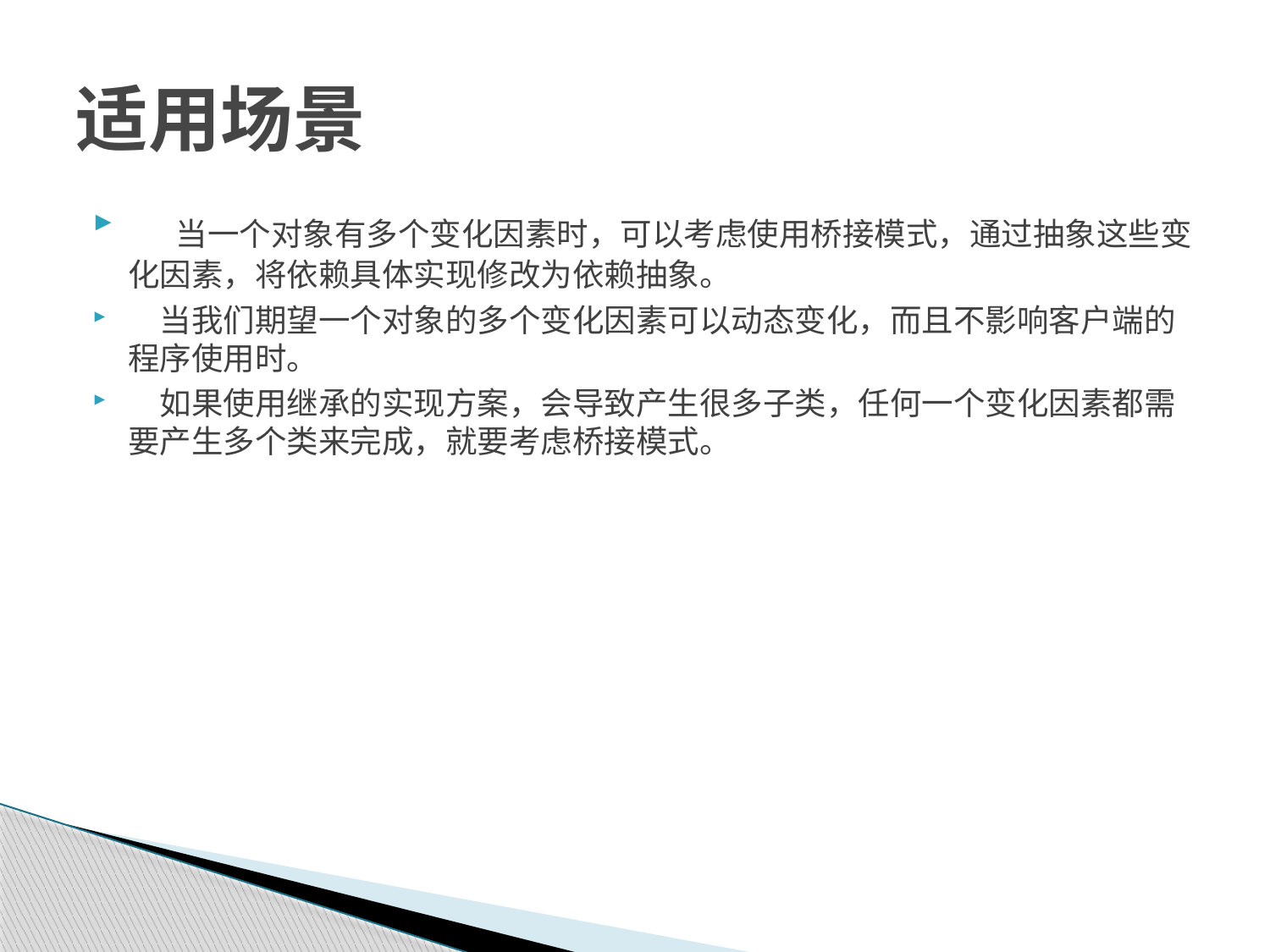

# 适用场景
　当一个对象有多个变化因素时，可以考虑使用桥接模式，通过抽象这些变化因素，将依赖具体实现修改为依赖抽象。
　当我们期望一个对象的多个变化因素可以动态变化，而且不影响客户端的程序使用时。
　如果使用继承的实现方案，会导致产生很多子类，任何一个变化因素都需要产生多个类来完成，就要考虑桥接模式。